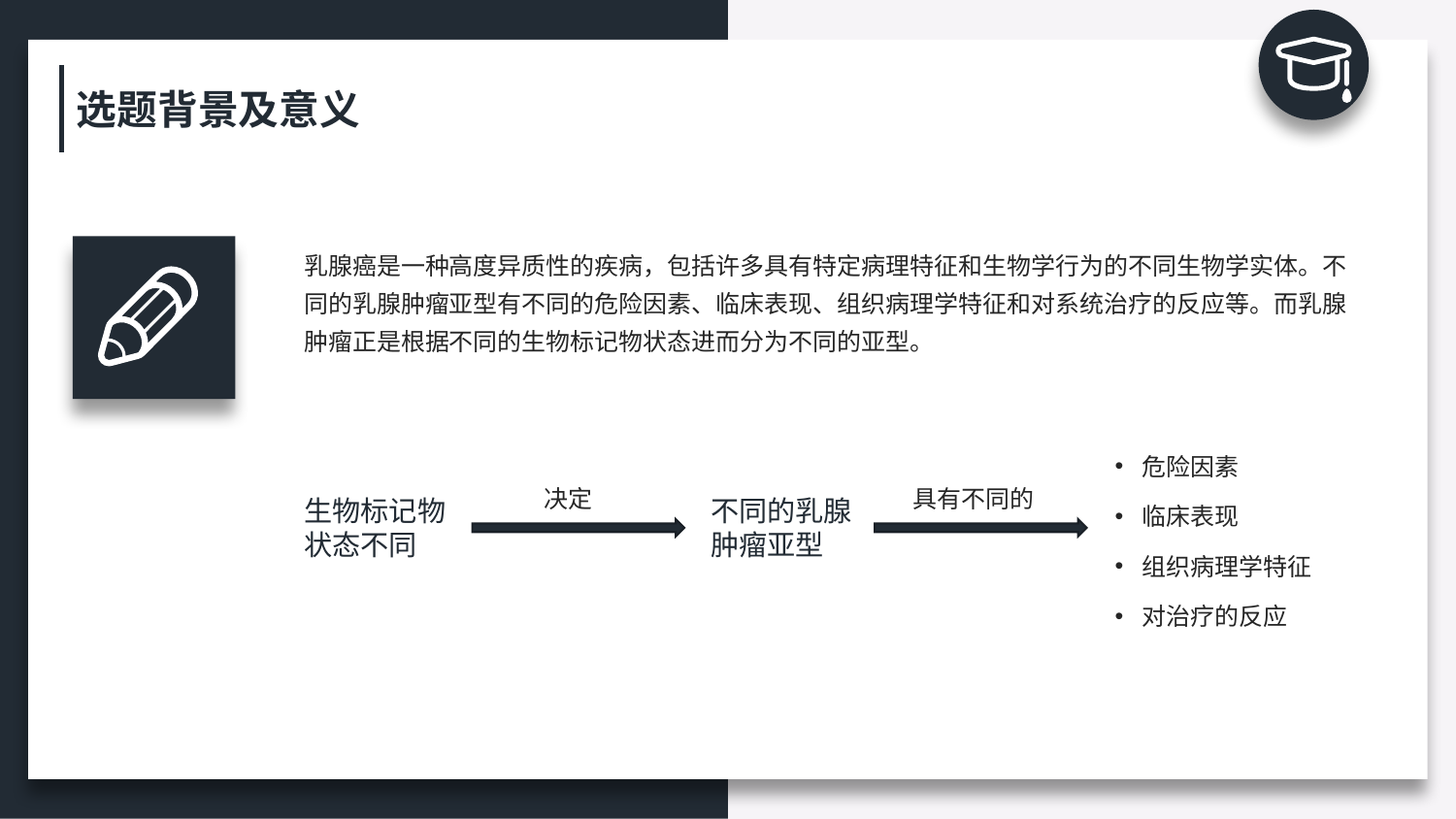

选题背景及意义
乳腺癌是一种高度异质性的疾病，包括许多具有特定病理特征和生物学行为的不同生物学实体。不同的乳腺肿瘤亚型有不同的危险因素、临床表现、组织病理学特征和对系统治疗的反应等。而乳腺肿瘤正是根据不同的生物标记物状态进而分为不同的亚型。

危险因素
临床表现
组织病理学特征
对治疗的反应
决定
具有不同的
生物标记物状态不同
不同的乳腺肿瘤亚型